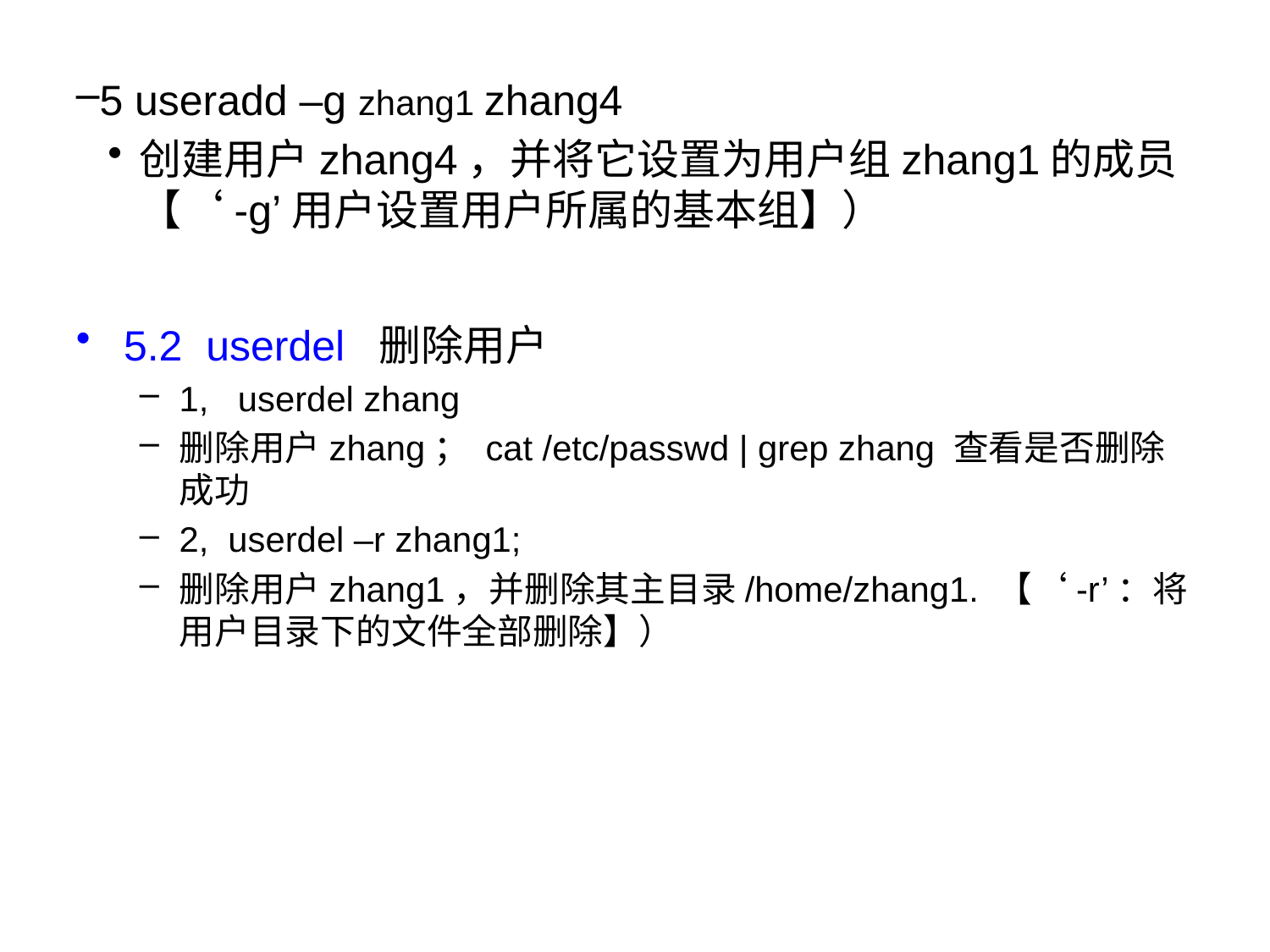

5 useradd –g zhang1 zhang4
创建用户zhang4，并将它设置为用户组zhang1的成员【‘-g’用户设置用户所属的基本组】）

5.2  userdel  删除用户
1,   userdel zhang
删除用户zhang； cat /etc/passwd | grep zhang 查看是否删除成功
2,  userdel –r zhang1;
删除用户zhang1，并删除其主目录/home/zhang1. 【‘-r’：将用户目录下的文件全部删除】）